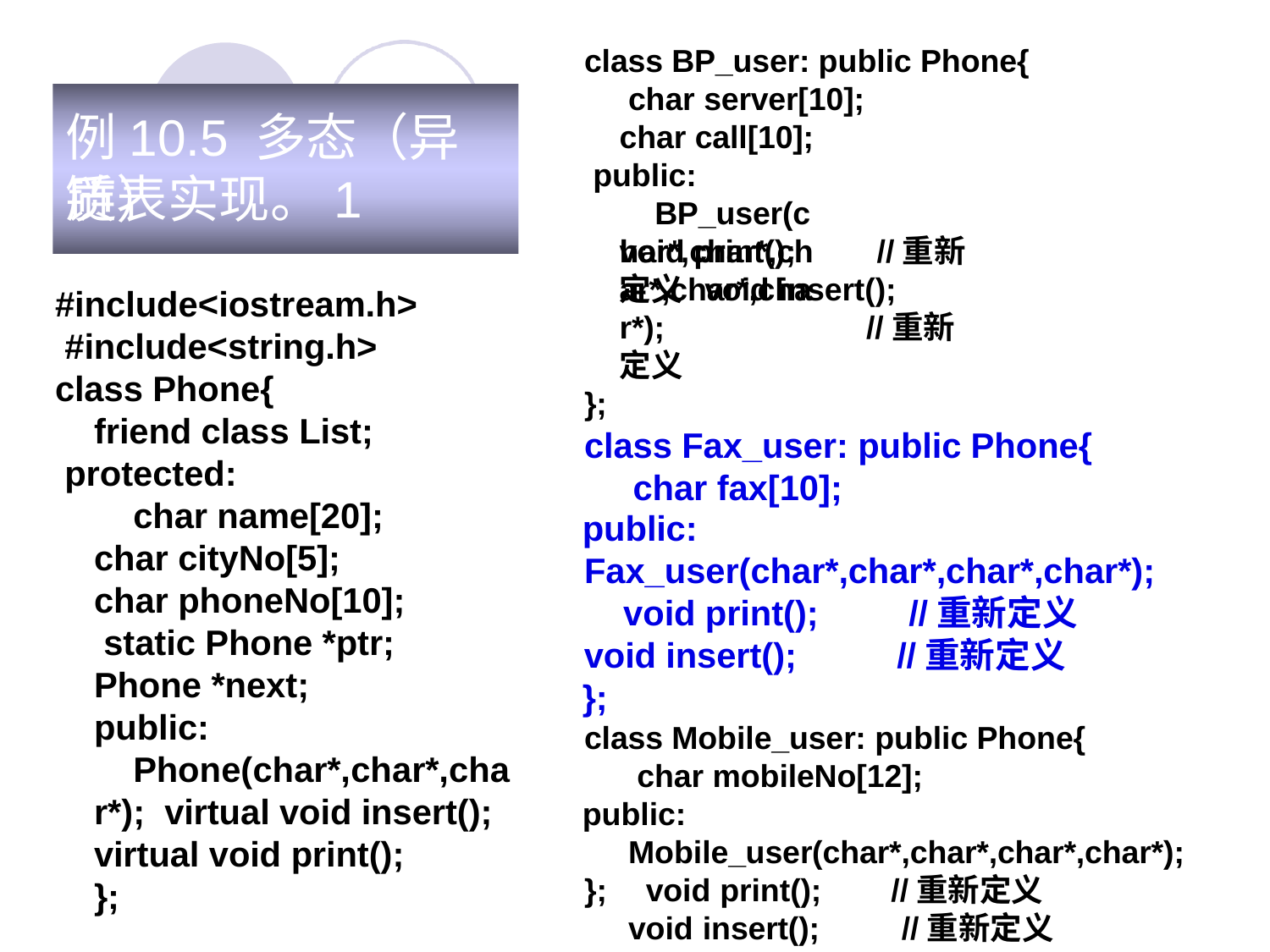

class BP_user: public Phone{  char server[10];
char call[10];  public:
BP_user(char*,char*,char*,char*,char*);

# 例10.5 多态（异质）
链表实现。1

#include<iostream.h>  #include<string.h>  class Phone{
friend class List;  protected:
char name[20];  char cityNo[5];  char phoneNo[10];  static Phone *ptr;  Phone *next;
public:
Phone(char*,char*,char*);  virtual void insert();  virtual void print();
};
void print();		//重新定义  void insert();	//重新定义
};
class Fax_user: public Phone{  char fax[10];
public:
Fax_user(char*,char*,char*,char*);  void print();	//重新定义
void insert();	//重新定义
};
class Mobile_user: public Phone{  char mobileNo[12];
public:
Mobile_user(char*,char*,char*,char*);  void print();	//重新定义
void insert();	//重新定义
};